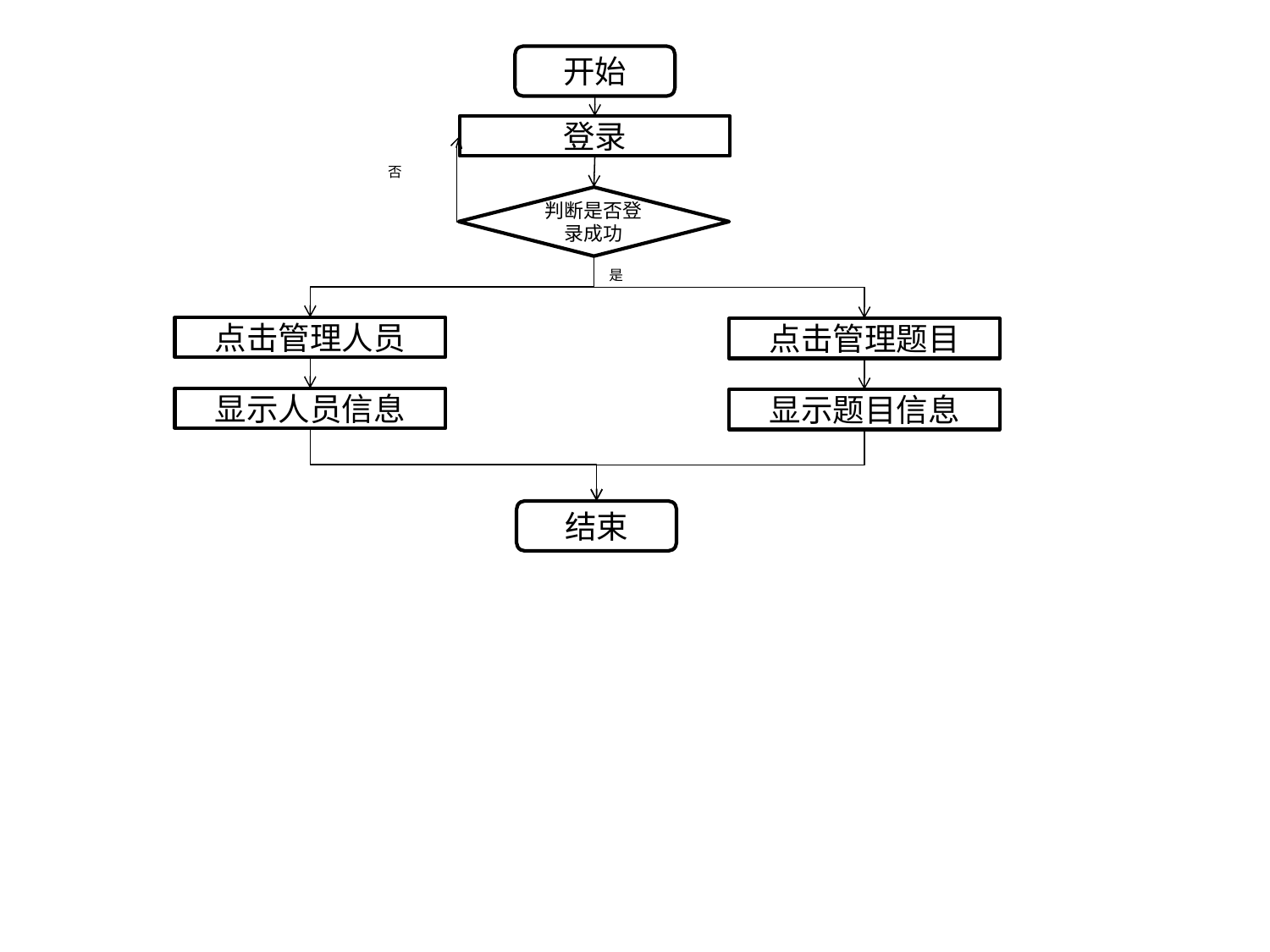

开始
登录
否
判断是否登录成功
是
点击管理人员
点击管理题目
显示人员信息
显示题目信息
结束